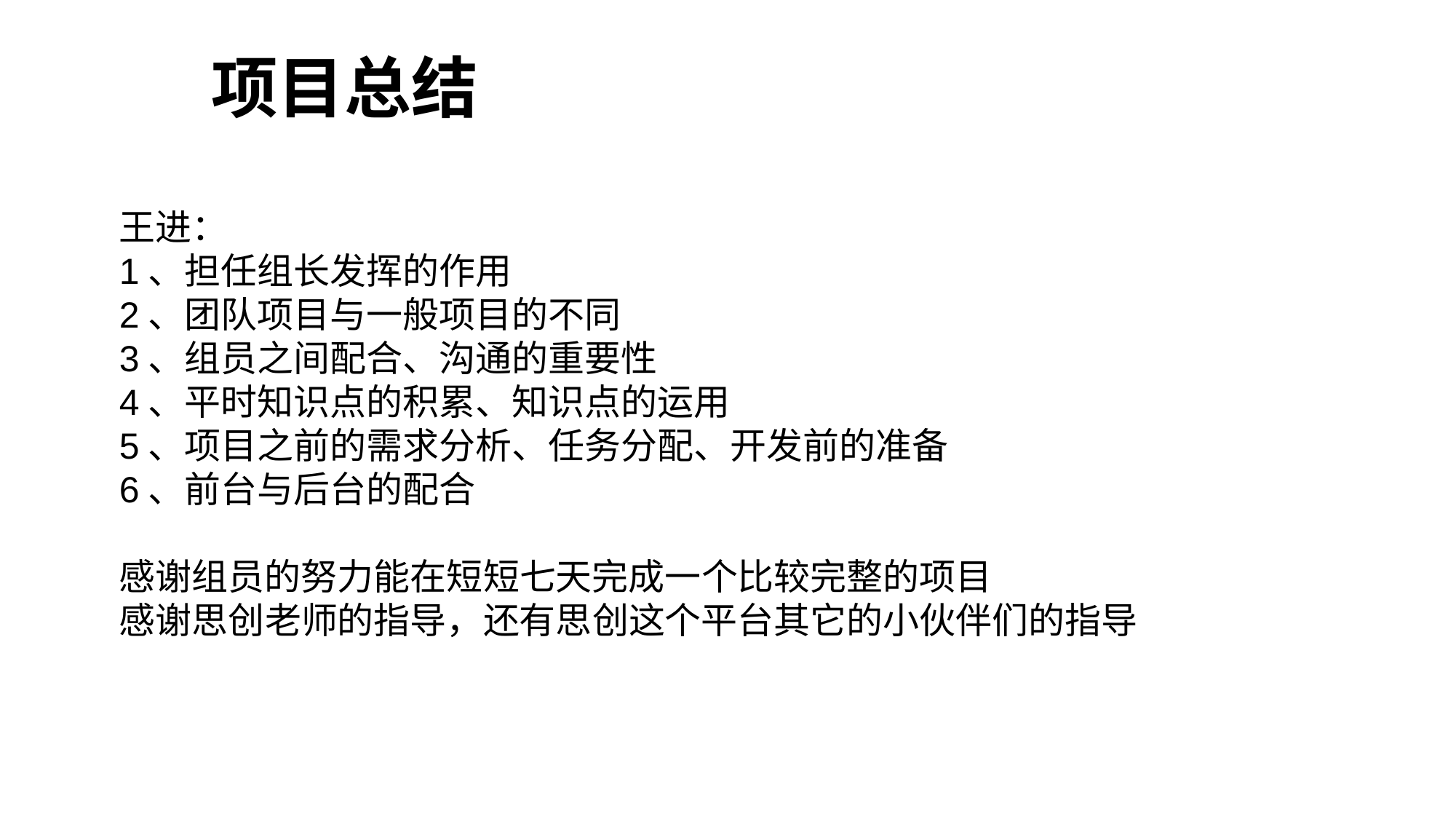

项目总结
王进：
1、担任组长发挥的作用
2、团队项目与一般项目的不同
3、组员之间配合、沟通的重要性
4、平时知识点的积累、知识点的运用
5、项目之前的需求分析、任务分配、开发前的准备
6、前台与后台的配合

感谢组员的努力能在短短七天完成一个比较完整的项目
感谢思创老师的指导，还有思创这个平台其它的小伙伴们的指导